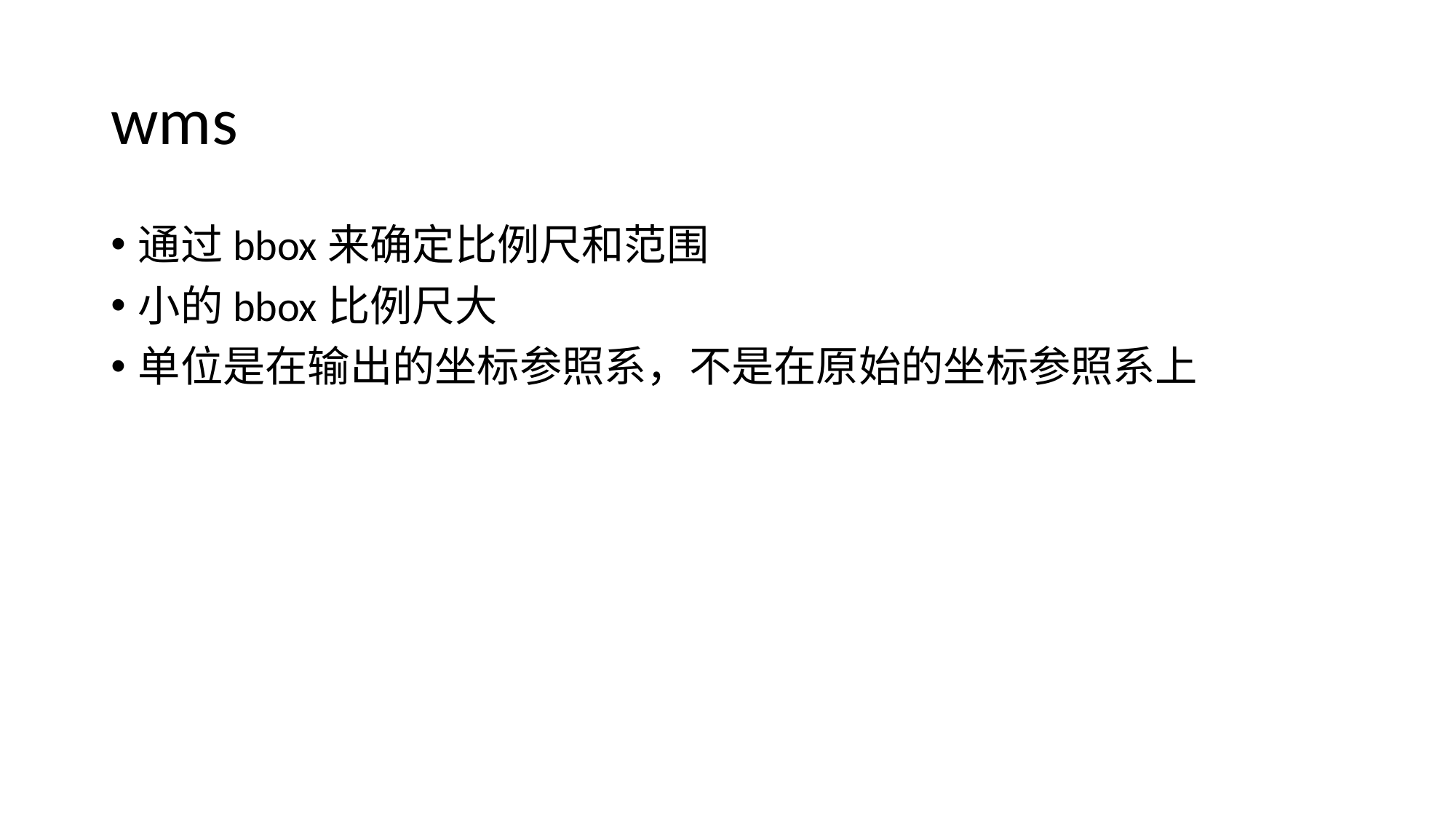

# wms
通过bbox来确定比例尺和范围
小的bbox比例尺大
单位是在输出的坐标参照系，不是在原始的坐标参照系上